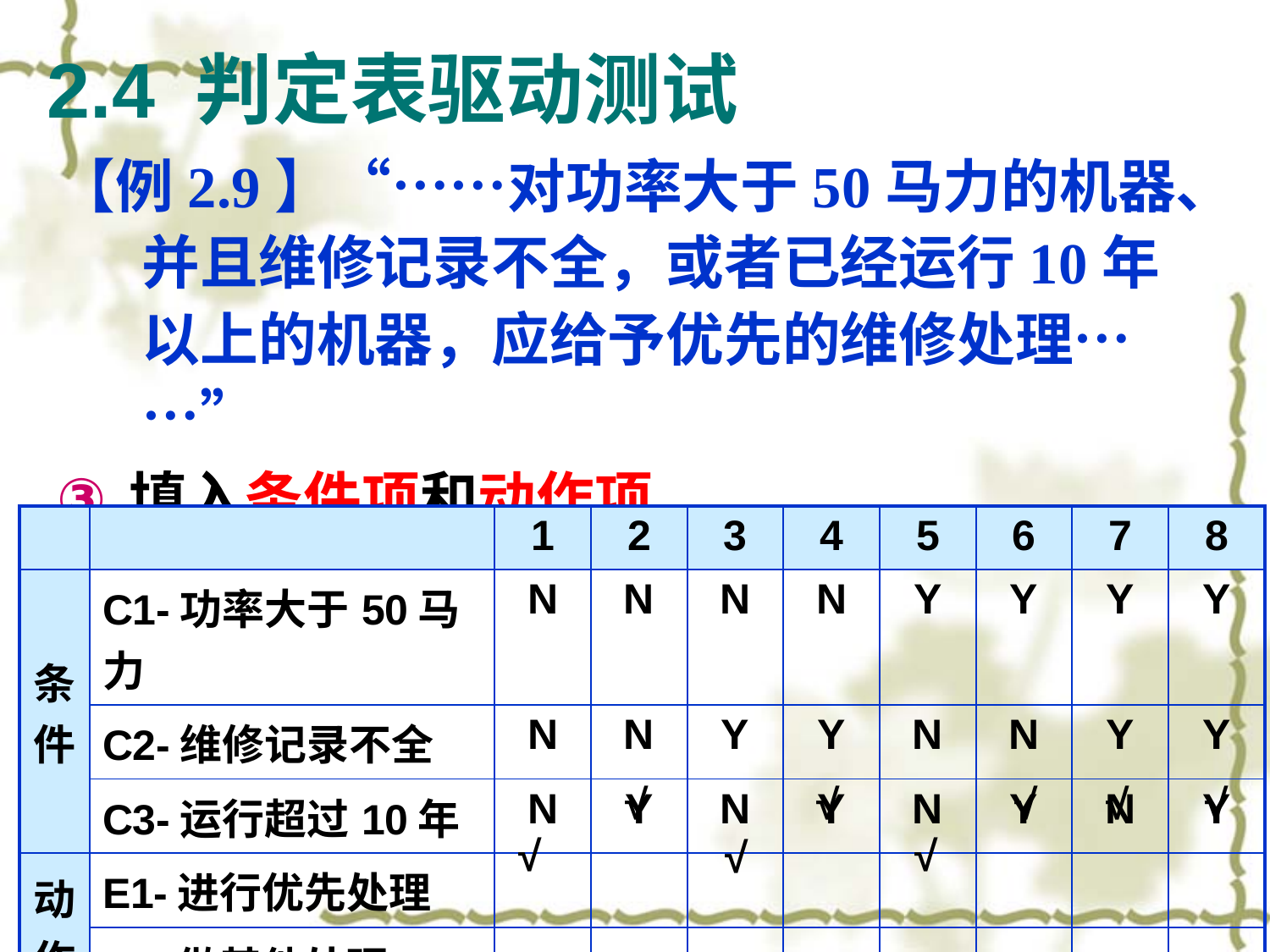

# 2.4 判定表驱动测试
【例2.9】“……对功率大于50马力的机器、并且维修记录不全，或者已经运行10年以上的机器，应给予优先的维修处理……”
填入条件项和动作项
|  |  | 1 | 2 | 3 | 4 | 5 | 6 | 7 | 8 |
| --- | --- | --- | --- | --- | --- | --- | --- | --- | --- |
| 条件 | C1-功率大于50马力 | N | N | N | N | Y | Y | Y | Y |
|  | C2-维修记录不全 | N | N | Y | Y | N | N | Y | Y |
|  | C3-运行超过10年 | N | Y | N | Y | N | Y | N | Y |
| 动作 | E1-进行优先处理 |  |  |  |  |  |  |  |  |
|  | E2-做其他处理 |  |  |  |  |  |  |  |  |
√
√
√
√
√
√
√
√